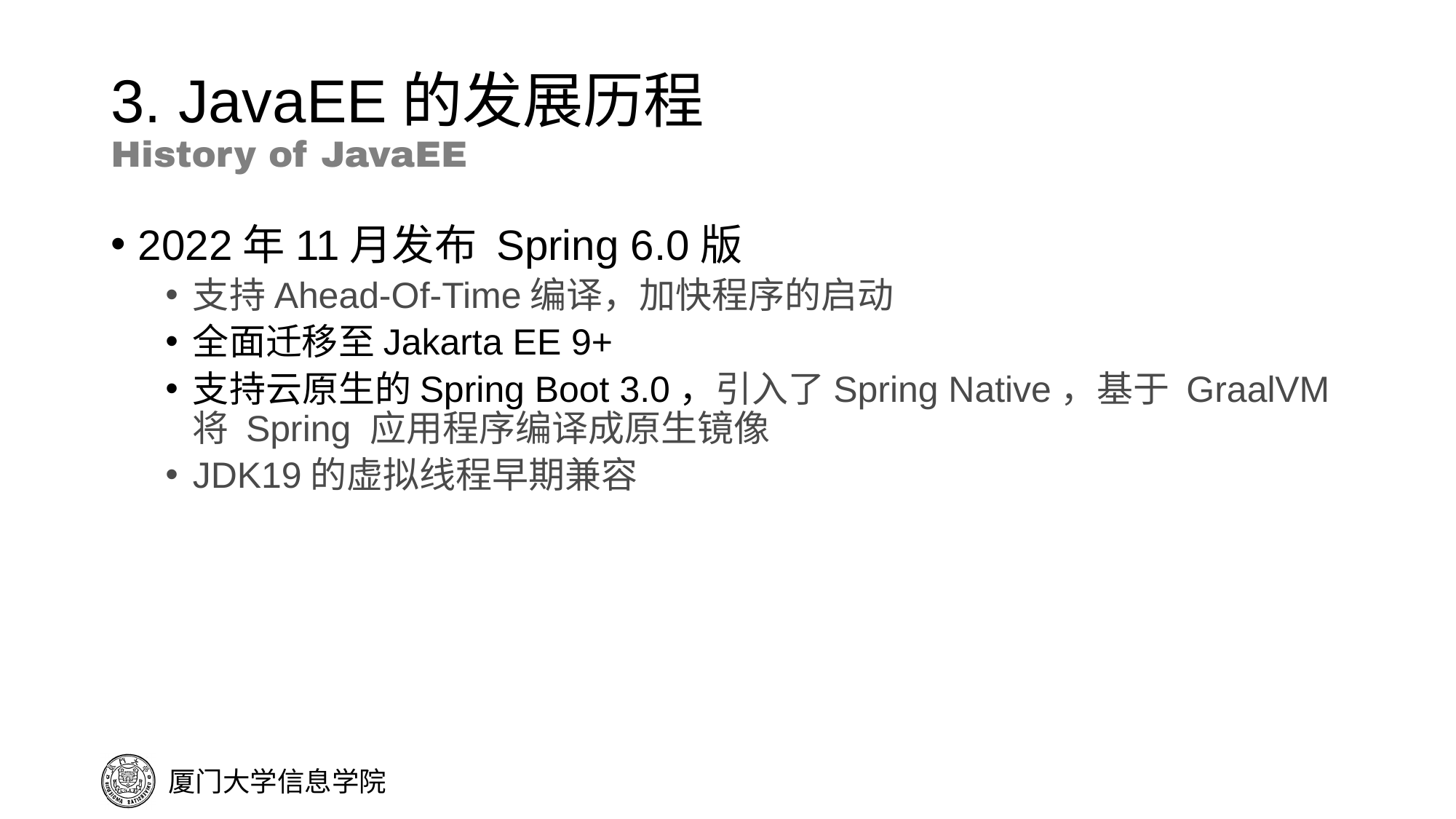

# 3. JavaEE的发展历程 History of JavaEE
2022年11月发布 Spring 6.0版
支持Ahead-Of-Time编译，加快程序的启动
全面迁移至Jakarta EE 9+
支持云原生的Spring Boot 3.0，引入了Spring Native，基于 GraalVM 将 Spring 应用程序编译成原生镜像
JDK19的虚拟线程早期兼容